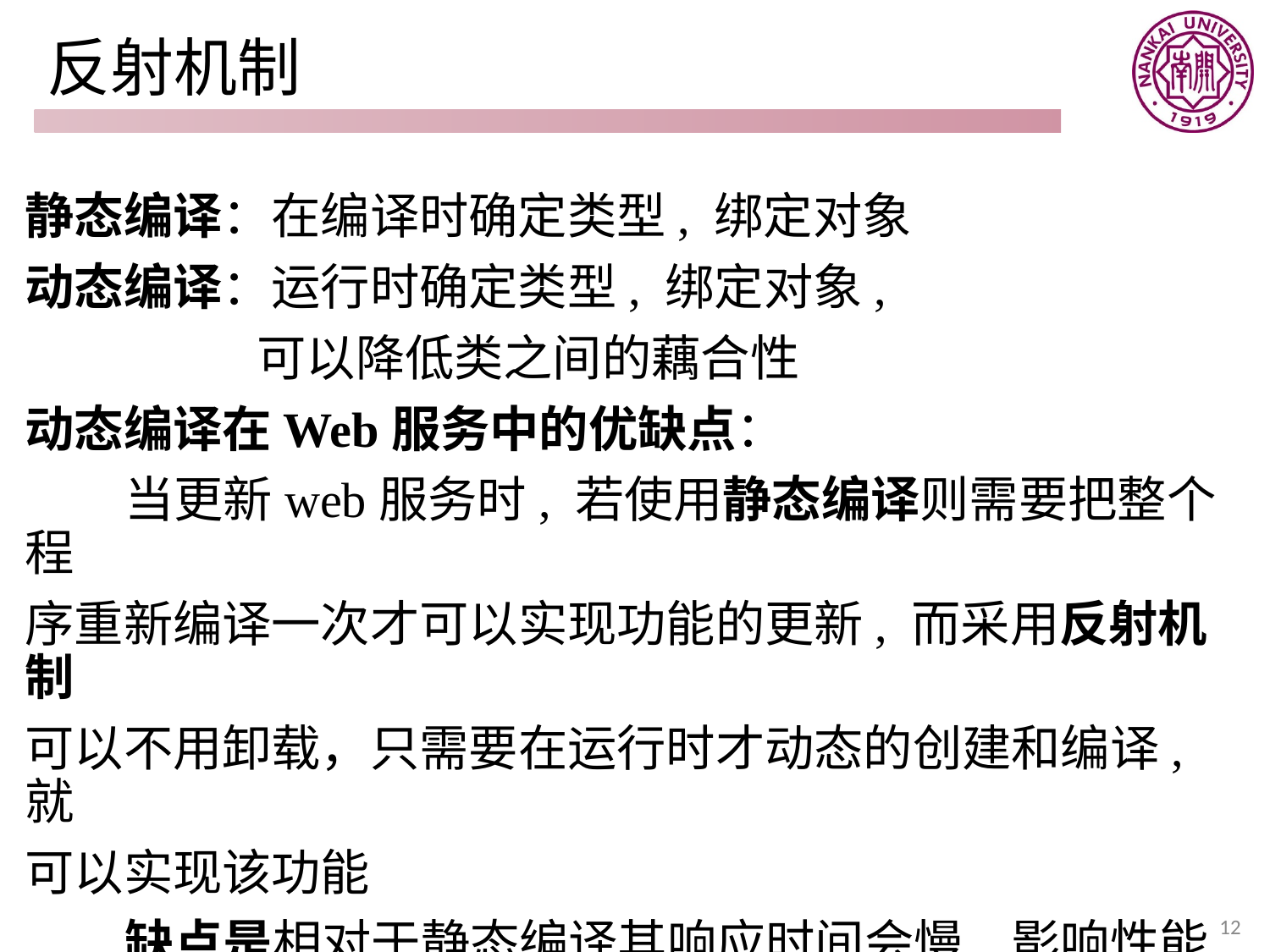

# 反射机制
静态编译：在编译时确定类型, 绑定对象
动态编译：运行时确定类型, 绑定对象,
                    可以降低类之间的藕合性
动态编译在Web服务中的优缺点：
        当更新web服务时, 若使用静态编译则需要把整个程
序重新编译一次才可以实现功能的更新, 而采用反射机制
可以不用卸载，只需要在运行时才动态的创建和编译, 就
可以实现该功能
        缺点是相对于静态编译其响应时间会慢, 影响性能
12